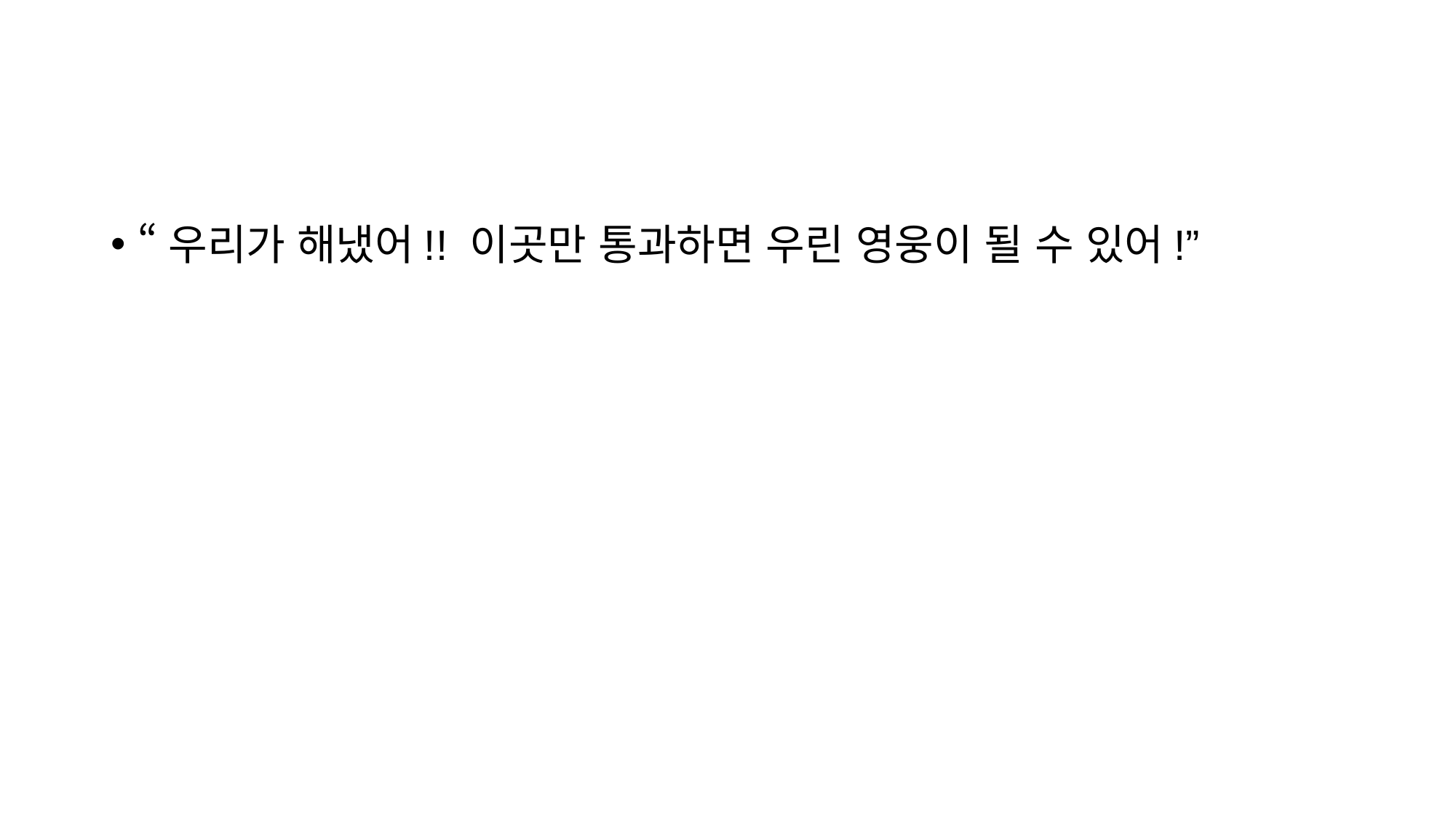

#
“우리가 해냈어!! 이곳만 통과하면 우린 영웅이 될 수 있어!”